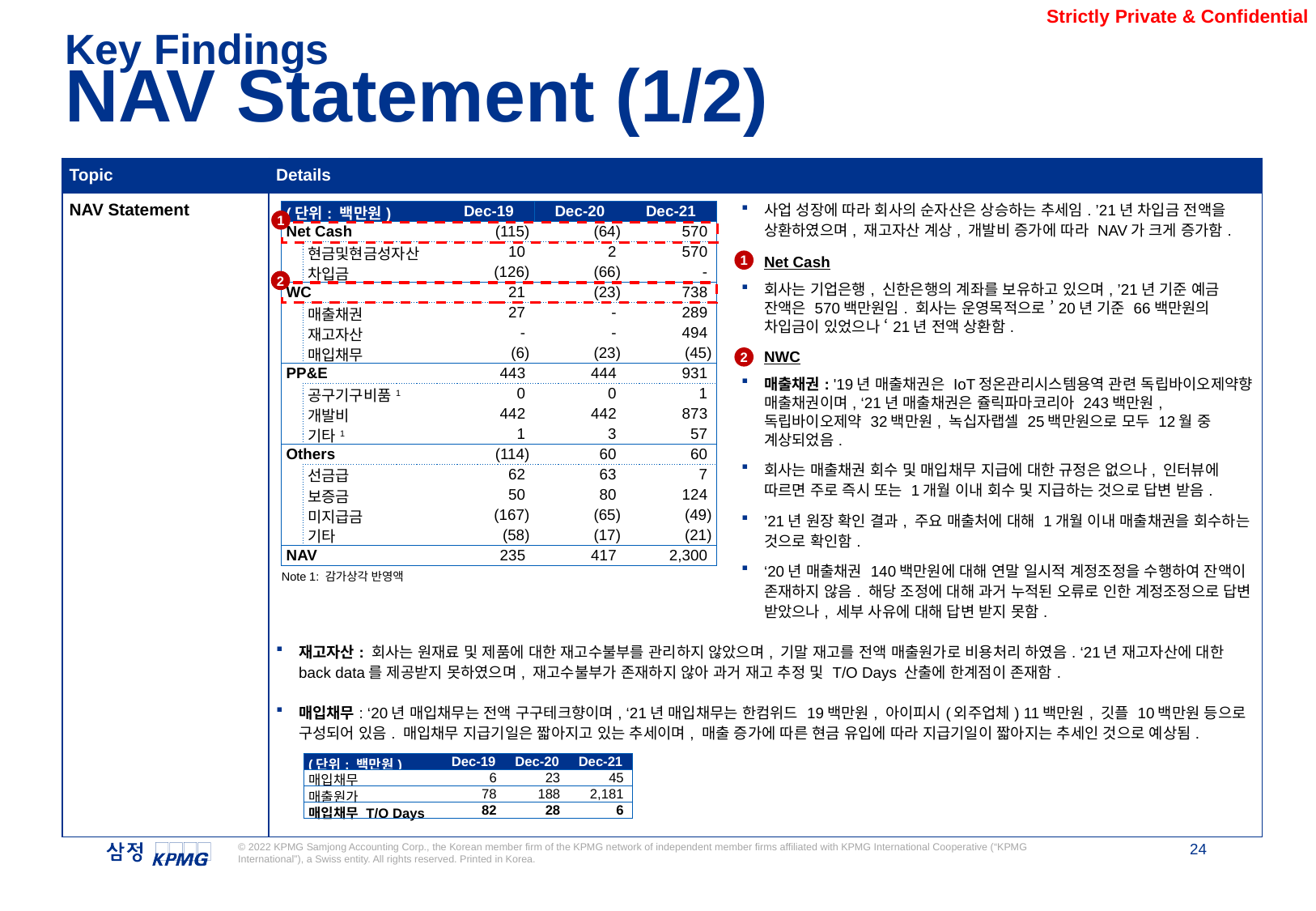

Key Findings
NAV Statement (1/2)
| Topic | Details |
| --- | --- |
| NAV Statement | 사업 성장에 따라 회사의 순자산은 상승하는 추세임. ’21년 차입금 전액을 상환하였으며, 재고자산 계상, 개발비 증가에 따라 NAV가 크게 증가함. Net Cash 회사는 기업은행, 신한은행의 계좌를 보유하고 있으며, ’21년 기준 예금 잔액은 570백만원임. 회사는 운영목적으로 ’20년 기준 66백만원의 차입금이 있었으나 ‘21년 전액 상환함. NWC 매출채권: '19년 매출채권은 IoT정온관리시스템용역 관련 독립바이오제약향 매출채권이며, ‘21년 매출채권은 쥴릭파마코리아 243백만원, 독립바이오제약 32백만원, 녹십자랩셀 25백만원으로 모두 12월 중 계상되었음. 회사는 매출채권 회수 및 매입채무 지급에 대한 규정은 없으나, 인터뷰에 따르면 주로 즉시 또는 1개월 이내 회수 및 지급하는 것으로 답변 받음. ’21년 원장 확인 결과, 주요 매출처에 대해 1개월 이내 매출채권을 회수하는 것으로 확인함. ‘20년 매출채권 140백만원에 대해 연말 일시적 계정조정을 수행하여 잔액이 존재하지 않음. 해당 조정에 대해 과거 누적된 오류로 인한 계정조정으로 답변 받았으나, 세부 사유에 대해 답변 받지 못함. 재고자산: 회사는 원재료 및 제품에 대한 재고수불부를 관리하지 않았으며, 기말 재고를 전액 매출원가로 비용처리 하였음. ‘21년 재고자산에 대한 back data를 제공받지 못하였으며, 재고수불부가 존재하지 않아 과거 재고 추정 및 T/O Days 산출에 한계점이 존재함. 매입채무: ‘20년 매입채무는 전액 구구테크향이며, ‘21년 매입채무는 한컴위드 19백만원, 아이피시(외주업체) 11백만원, 깃플 10백만원 등으로 구성되어 있음. 매입채무 지급기일은 짧아지고 있는 추세이며, 매출 증가에 따른 현금 유입에 따라 지급기일이 짧아지는 추세인 것으로 예상됨. |
| (단위: 백만원) |  | Dec-19 | Dec-20 | Dec-21 |
| --- | --- | --- | --- | --- |
| Net Cash |  | (115) | (64) | 570 |
|  | 현금및현금성자산 | 10 | 2 | 570 |
|  | 차입금 | (126) | (66) | - |
| WC |  | 21 | (23) | 738 |
|  | 매출채권 | 27 | - | 289 |
|  | 재고자산 | - | - | 494 |
|  | 매입채무 | (6) | (23) | (45) |
| PP&E |  | 443 | 444 | 931 |
|  | 공구기구비품1 | 0 | 0 | 1 |
|  | 개발비 | 442 | 442 | 873 |
|  | 기타1 | 1 | 3 | 57 |
| Others |  | (114) | 60 | 60 |
|  | 선금급 | 62 | 63 | 7 |
|  | 보증금 | 50 | 80 | 124 |
|  | 미지급금 | (167) | (65) | (49) |
|  | 기타 | (58) | (17) | (21) |
| NAV |  | 235 | 417 | 2,300 |
1

1
2

2
Note 1: 감가상각 반영액
| (단위: 백만원) | Dec-19 | Dec-20 | Dec-21 |
| --- | --- | --- | --- |
| 매입채무 | 6 | 23 | 45 |
| 매출원가 | 78 | 188 | 2,181 |
| 매입채무 T/O Days | 82 | 28 | 6 |